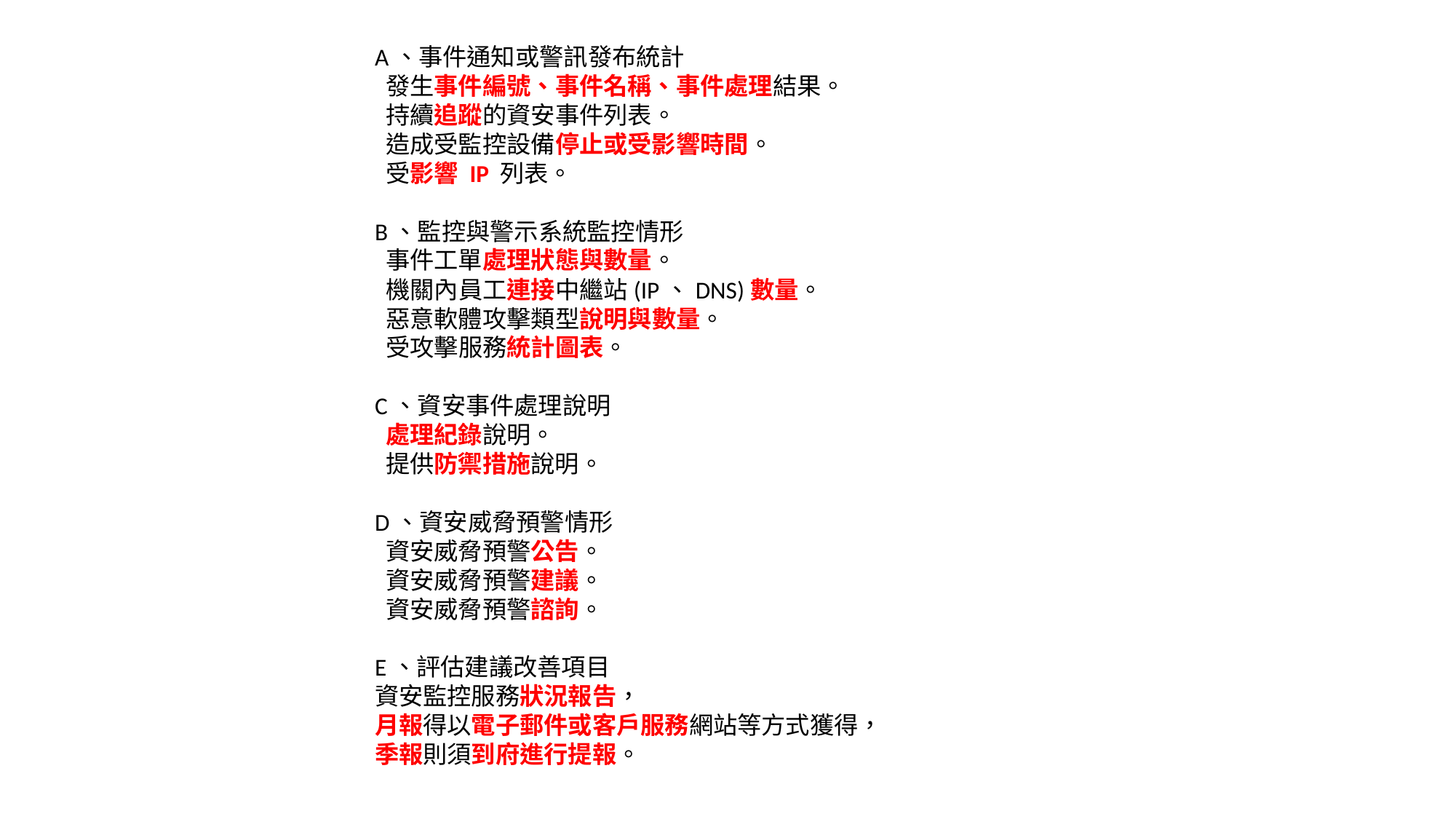

A、事件通知或警訊發布統計
 發生事件編號、事件名稱、事件處理結果。
 持續追蹤的資安事件列表。
 造成受監控設備停止或受影響時間。
 受影響 IP 列表。

B、監控與警示系統監控情形
 事件工單處理狀態與數量。
 機關內員工連接中繼站(IP、DNS)數量。
 惡意軟體攻擊類型說明與數量。
 受攻擊服務統計圖表。

C、資安事件處理說明
 處理紀錄說明。
 提供防禦措施說明。

D、資安威脅預警情形
 資安威脅預警公告。
 資安威脅預警建議。
 資安威脅預警諮詢。

E、評估建議改善項目
資安監控服務狀況報告，
月報得以電子郵件或客戶服務網站等方式獲得，
季報則須到府進行提報。